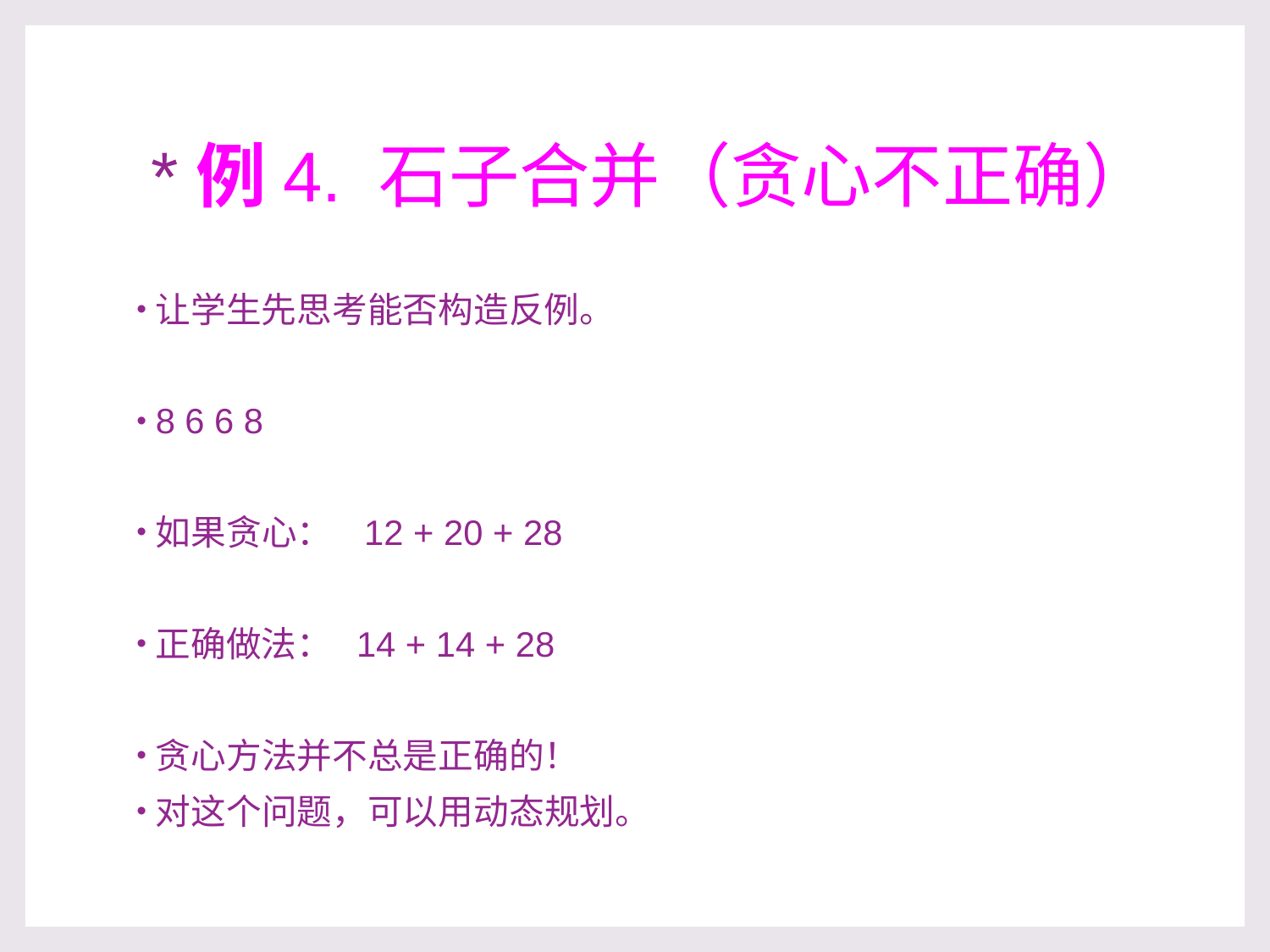

# *例4. 石子合并（贪心不正确）
让学生先思考能否构造反例。

8 6 6 8

如果贪心：   12 + 20 + 28

正确做法：  14 + 14 + 28

贪心方法并不总是正确的！
对这个问题，可以用动态规划。